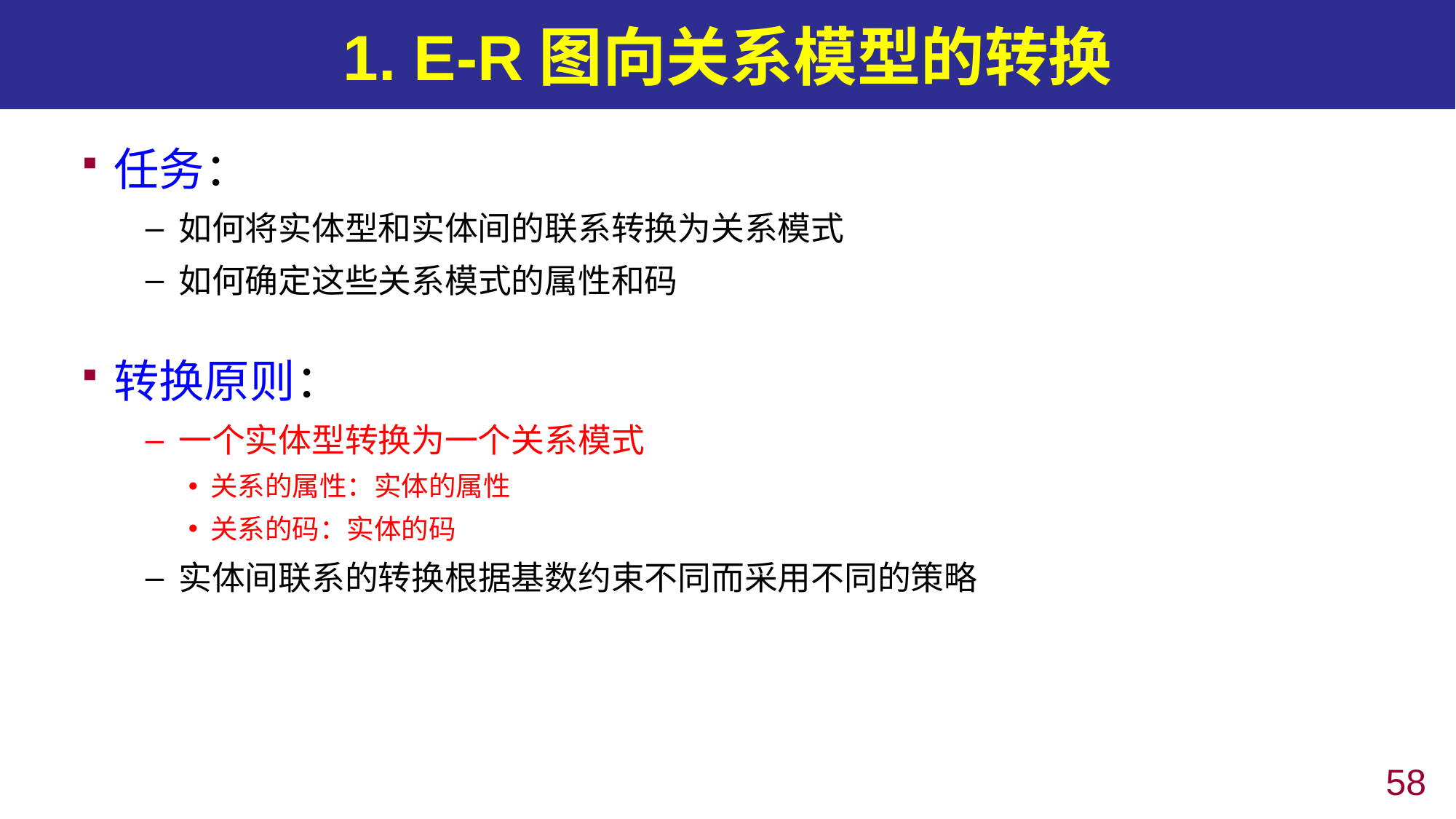

# 1. E-R图向关系模型的转换
任务：
如何将实体型和实体间的联系转换为关系模式
如何确定这些关系模式的属性和码

转换原则：
一个实体型转换为一个关系模式
关系的属性：实体的属性
关系的码：实体的码
实体间联系的转换根据基数约束不同而采用不同的策略
58